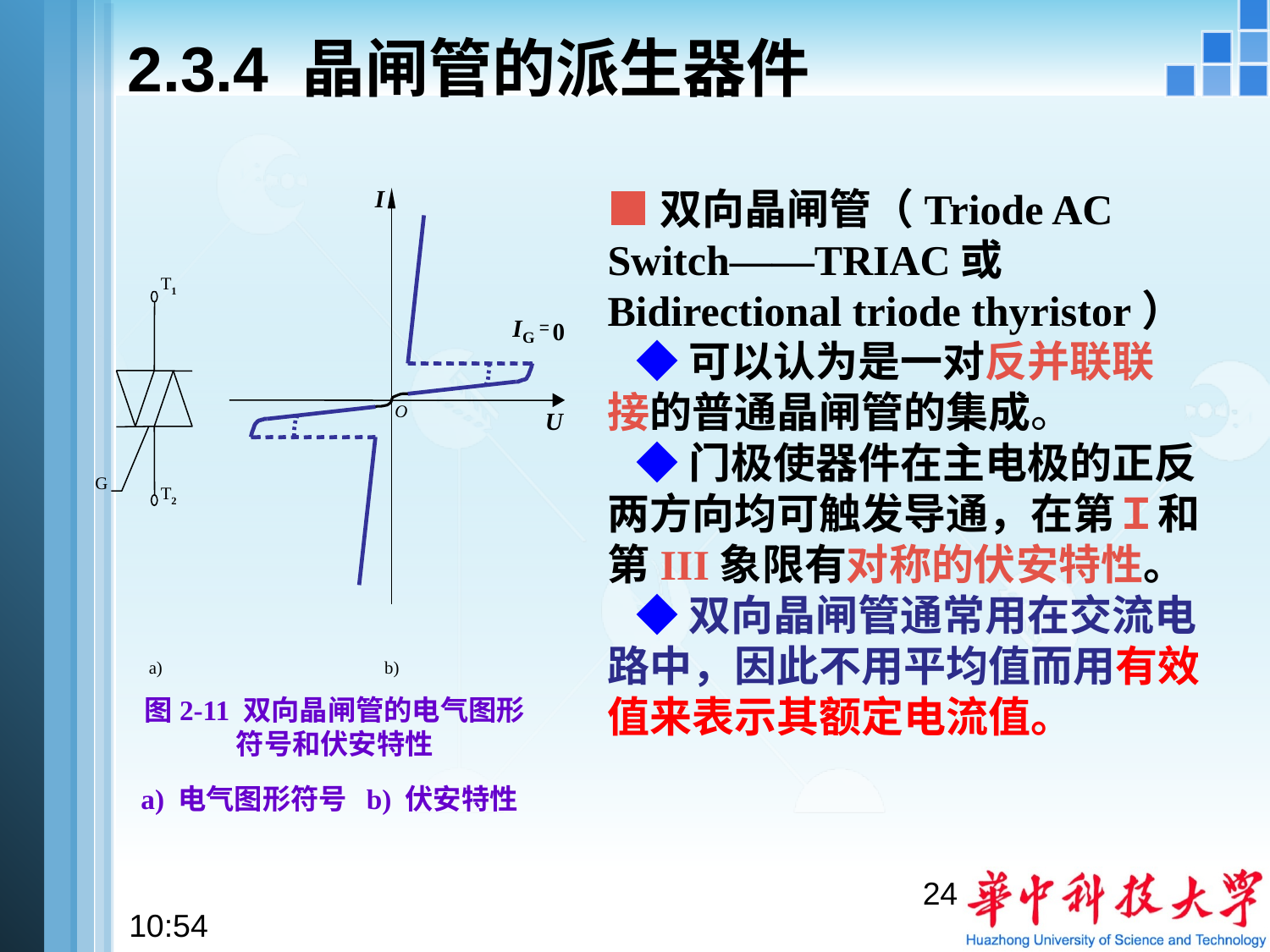

# 2.3.4 晶闸管的派生器件
■双向晶闸管（Triode AC Switch——TRIAC或Bidirectional triode thyristor）
   ◆可以认为是一对反并联联    接的普通晶闸管的集成。
   ◆门极使器件在主电极的正反两方向均可触发导通，在第Ｉ和第III象限有对称的伏安特性。
   ◆双向晶闸管通常用在交流电路中，因此不用平均值而用有效值来表示其额定电流值。

I

T
1

I
=
0
G

O

U

G
T

2
a)
b)
图2-11 双向晶闸管的电气图形
符号和伏安特性
a) 电气图形符号  b) 伏安特性

24
10:54